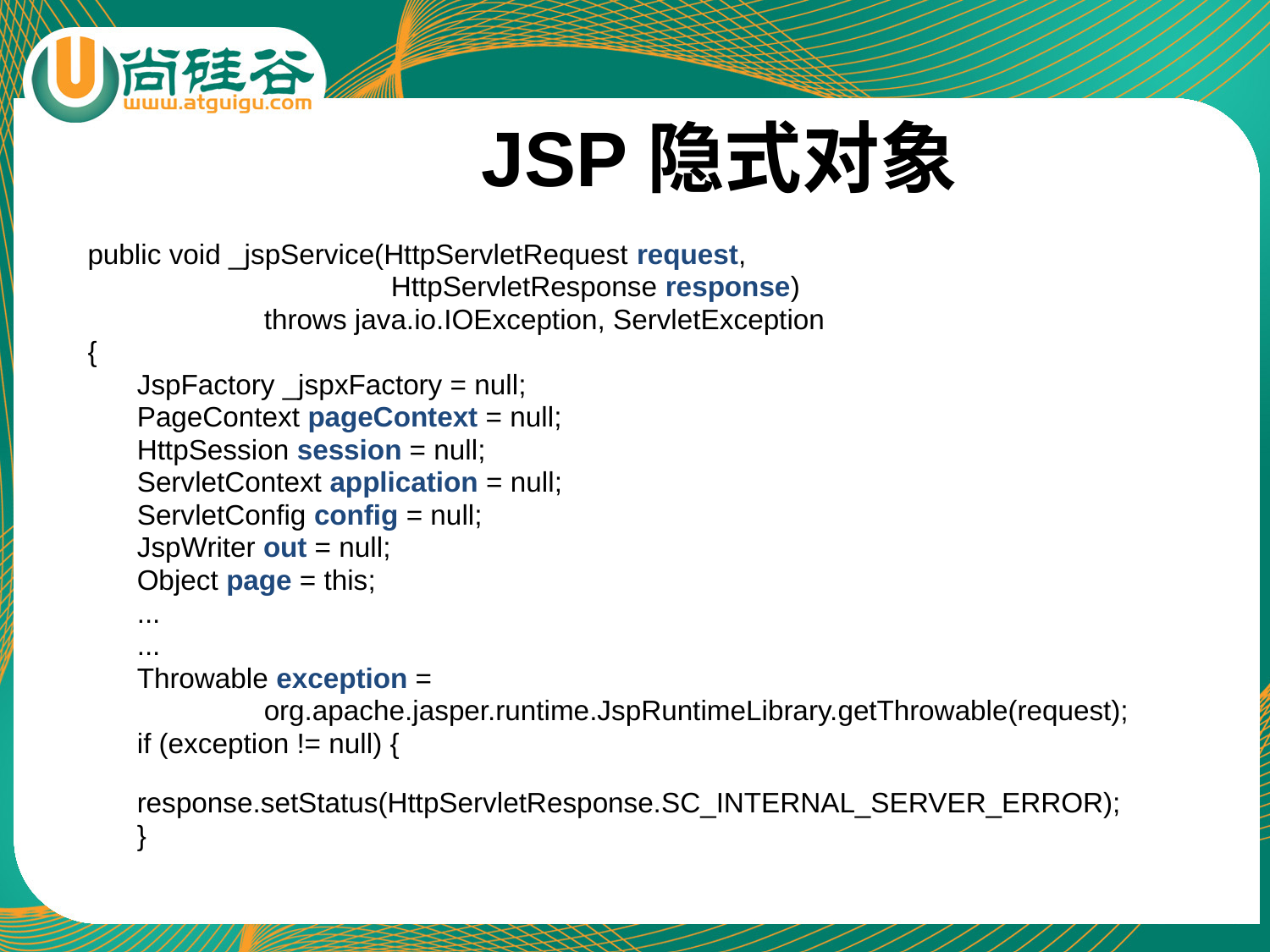

# JSP隐式对象
public void _jspService(HttpServletRequest request,
			HttpServletResponse response)
		throws java.io.IOException, ServletException
{
	JspFactory _jspxFactory = null;
	PageContext pageContext = null;
	HttpSession session = null;
	ServletContext application = null;
	ServletConfig config = null;
	JspWriter out = null;
	Object page = this;
	...
	...
	Throwable exception =
		org.apache.jasper.runtime.JspRuntimeLibrary.getThrowable(request);
	if (exception != null) {
		response.setStatus(HttpServletResponse.SC_INTERNAL_SERVER_ERROR);
	}